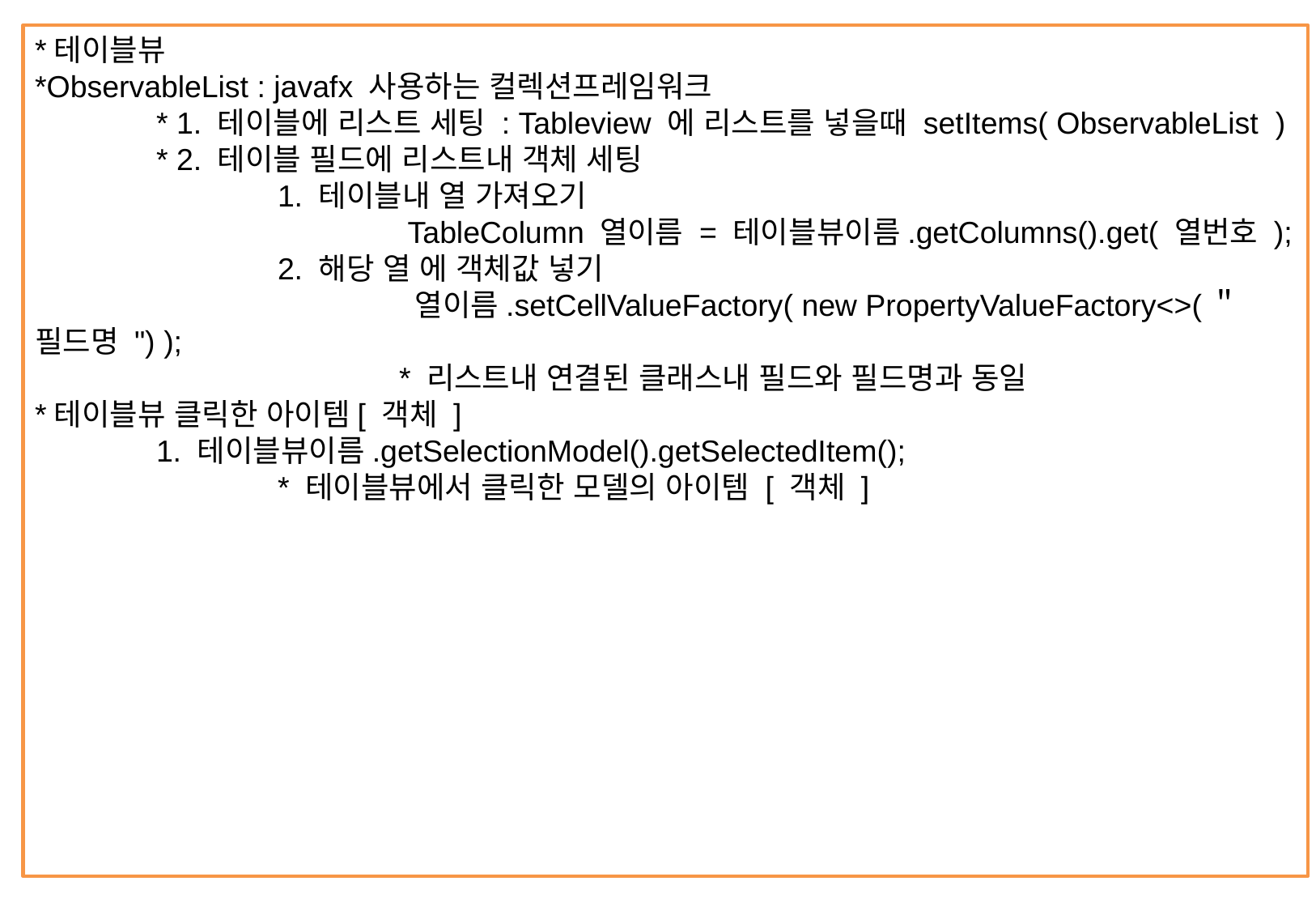

*테이블뷰
*ObservableList : javafx 사용하는 컬렉션프레임워크
	* 1. 테이블에 리스트 세팅 : Tableview 에 리스트를 넣을때 setItems( ObservableList  )
	* 2. 테이블 필드에 리스트내 객체 세팅
		1. 테이블내 열 가져오기
			 TableColumn 열이름 = 테이블뷰이름.getColumns().get( 열번호 );
		2. 해당 열 에 객체값 넣기
			 열이름.setCellValueFactory( new PropertyValueFactory<>(＂필드명 ") );
			* 리스트내 연결된 클래스내 필드와 필드명과 동일
*테이블뷰 클릭한 아이템[ 객체 ]
	1. 테이블뷰이름.getSelectionModel().getSelectedItem();
		* 테이블뷰에서 클릭한 모델의 아이템 [ 객체 ]